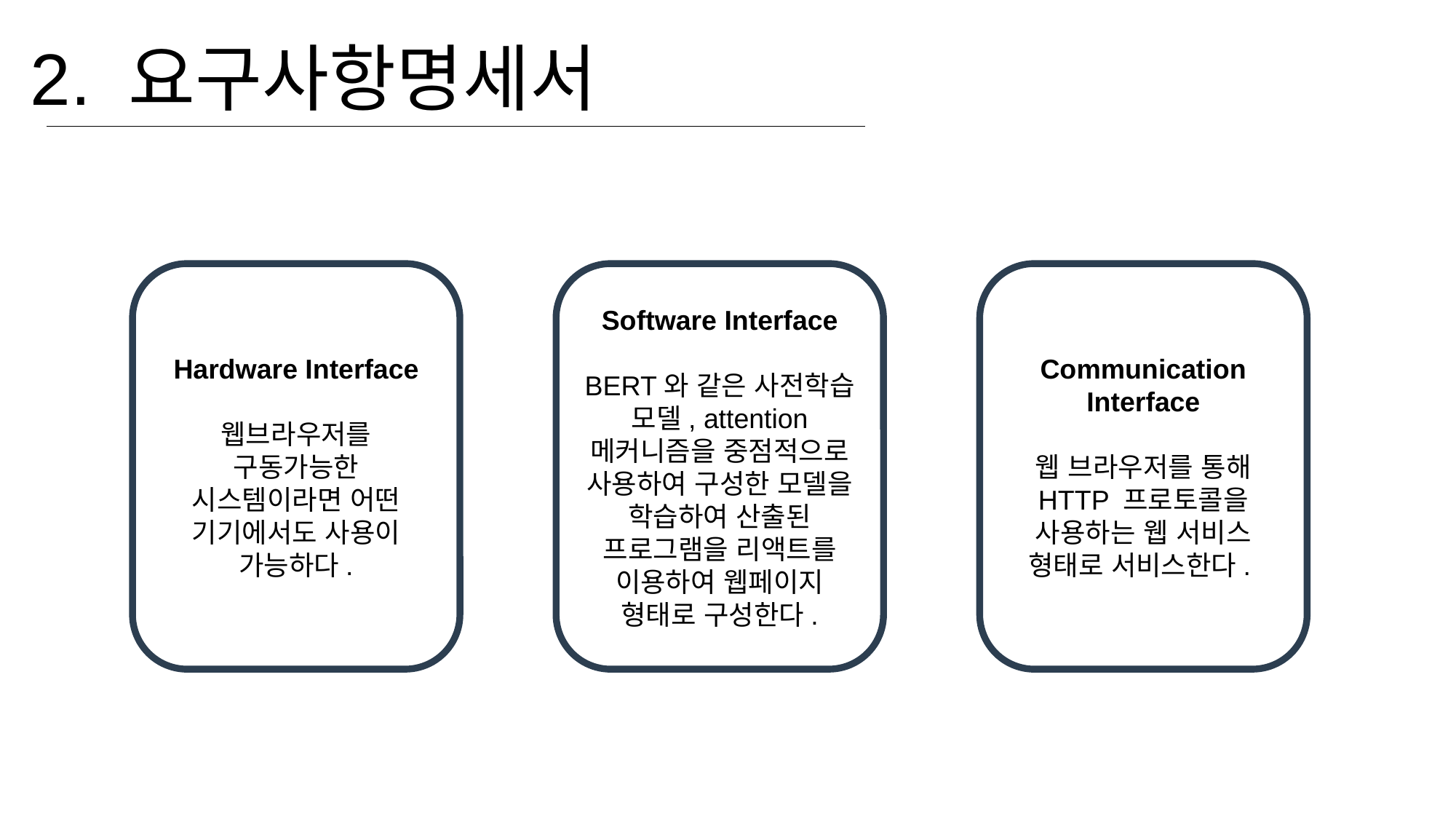

2. 요구사항명세서
Software Interface

BERT와 같은 사전학습 모델, attention 메커니즘을 중점적으로 사용하여 구성한 모델을 학습하여 산출된 프로그램을 리액트를 이용하여 웹페이지 형태로 구성한다.
Communication Interface

웹 브라우저를 통해 HTTP 프로토콜을 사용하는 웹 서비스 형태로 서비스한다.
Hardware Interface

웹브라우저를 구동가능한 시스템이라면 어떤 기기에서도 사용이 가능하다.